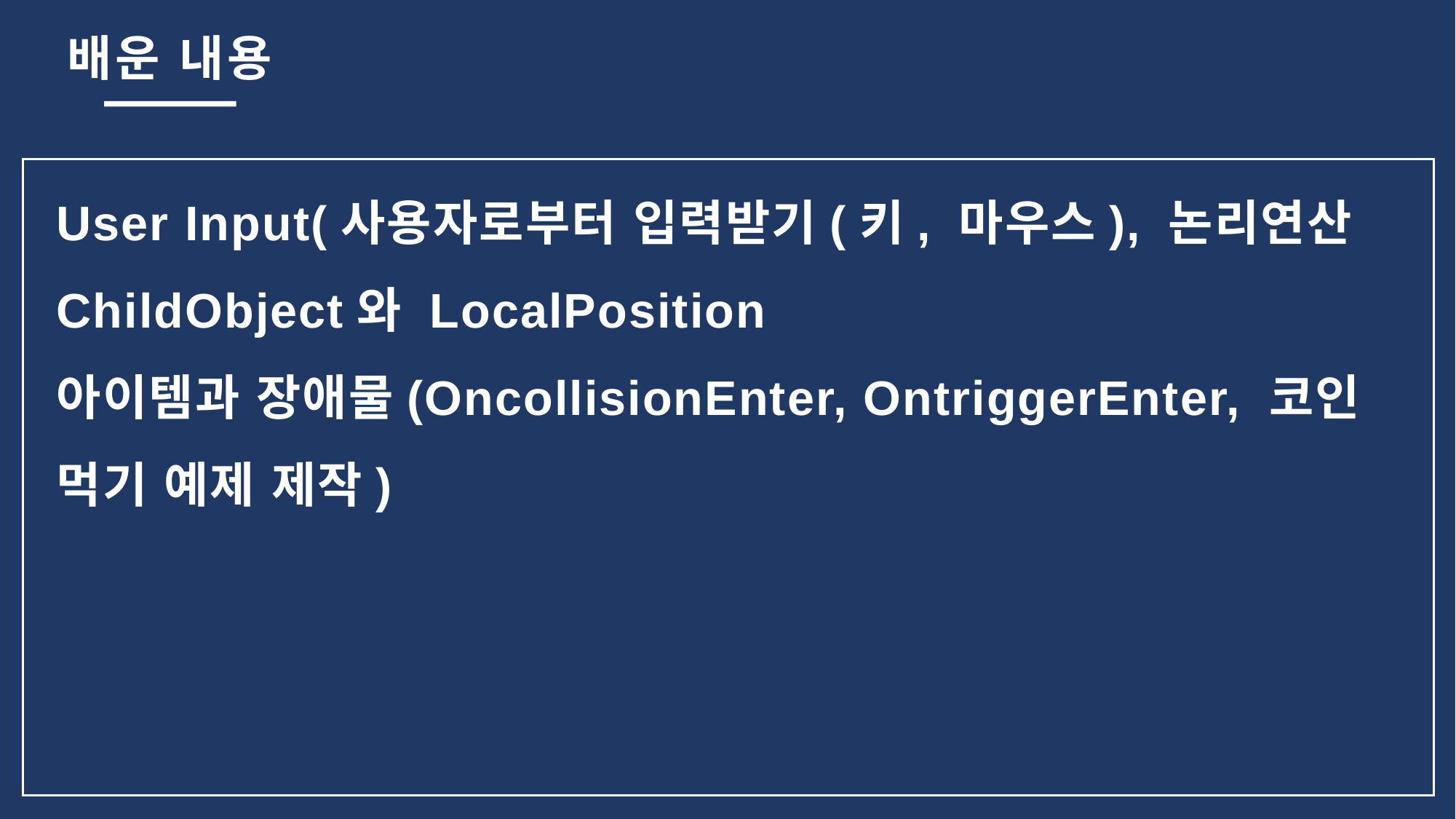

배운 내용

User Input(사용자로부터 입력받기(키, 마우스), 논리연산
ChildObject와 LocalPosition
아이템과 장애물(OncollisionEnter, OntriggerEnter, 코인 먹기 예제 제작)